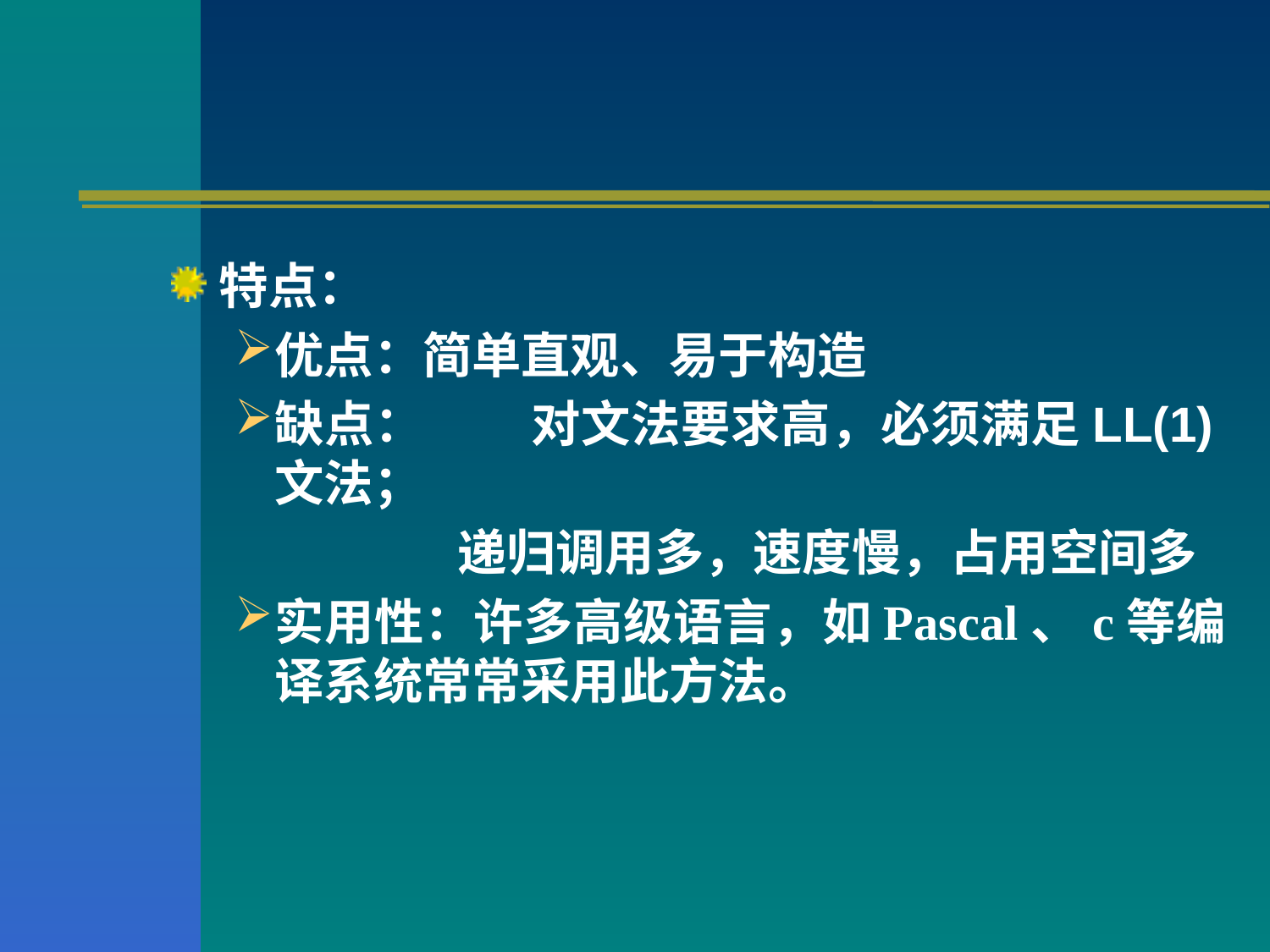

#
特点：
优点：简单直观、易于构造
缺点：	对文法要求高，必须满足LL(1)文法；
		递归调用多，速度慢，占用空间多
实用性：许多高级语言，如Pascal、c等编译系统常常采用此方法。